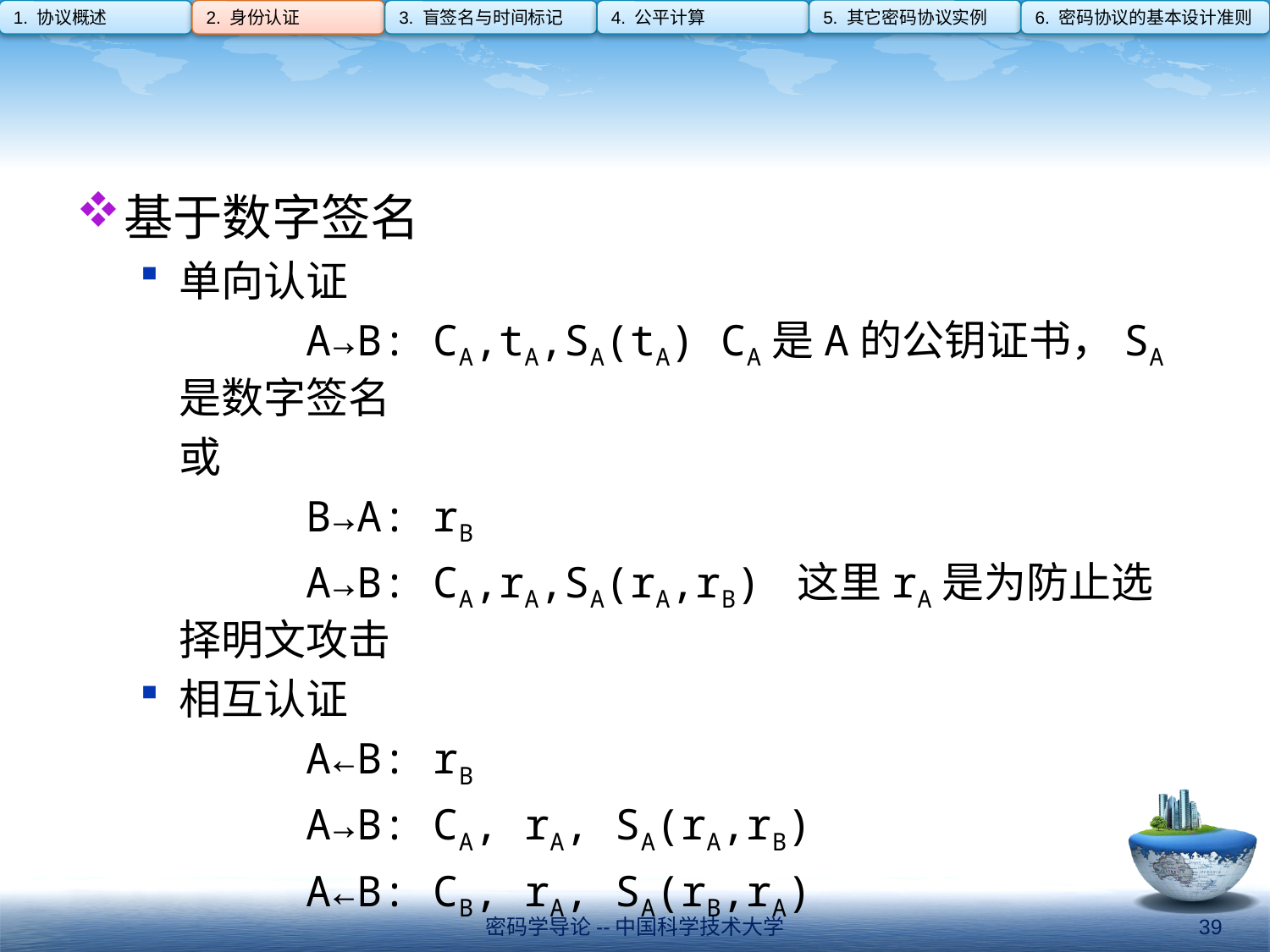

5. 其它密码协议实例
1. 协议概述
2. 身份认证
3. 盲签名与时间标记
4. 公平计算
6. 密码协议的基本设计准则
#
基于数字签名
单向认证
		A→B: CA,tA,SA(tA) CA是A的公钥证书，SA是数字签名
	或
		B→A: rB
		A→B: CA,rA,SA(rA,rB) 这里rA是为防止选择明文攻击
相互认证
		A←B: rB
		A→B: CA, rA, SA(rA,rB)
		A←B: CB, rA, SA(rB,rA)
密码学导论--中国科学技术大学
39